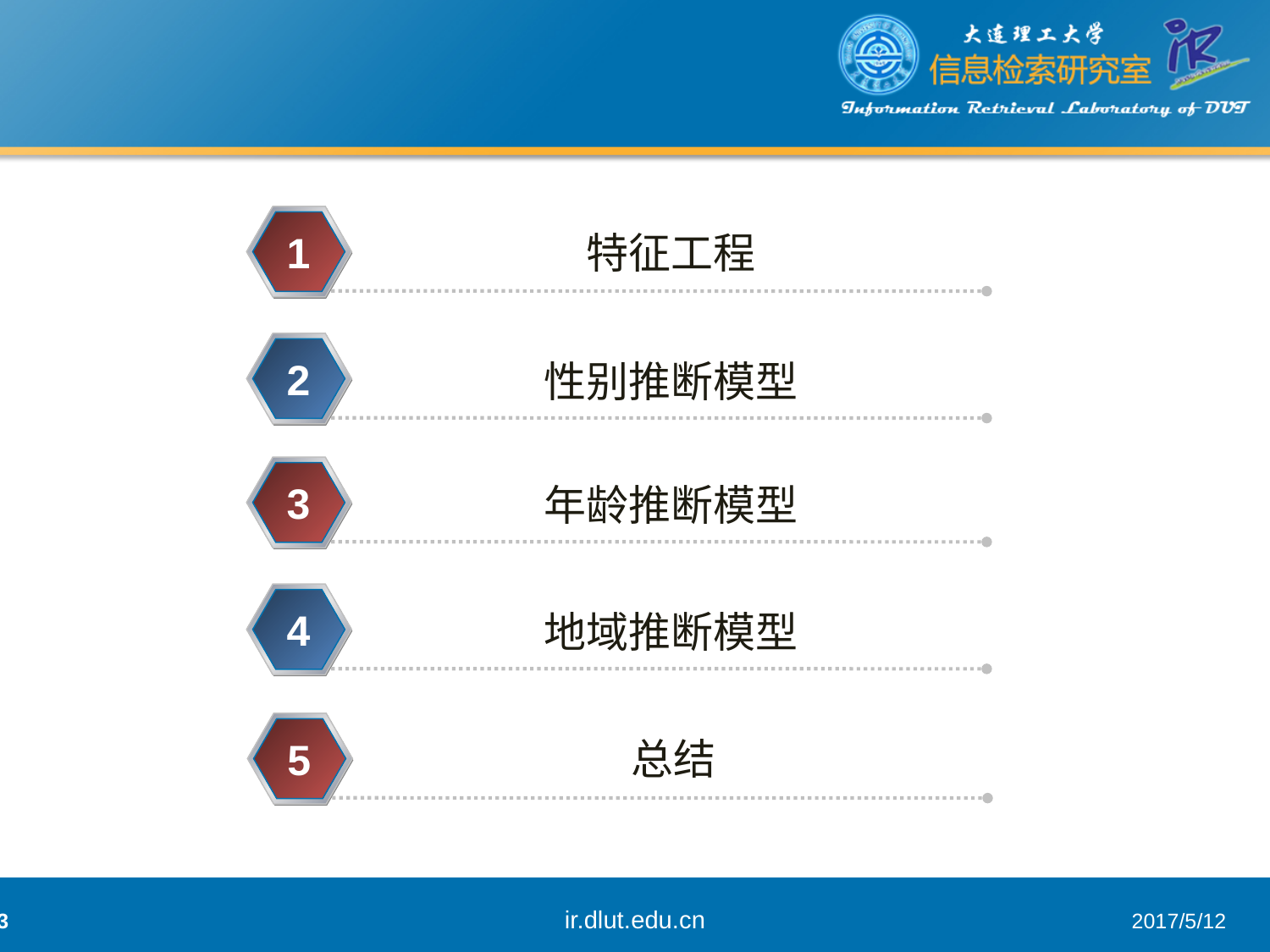

#

1

特征工程

2

性别推断模型

3

年龄推断模型

4

地域推断模型

5

总结